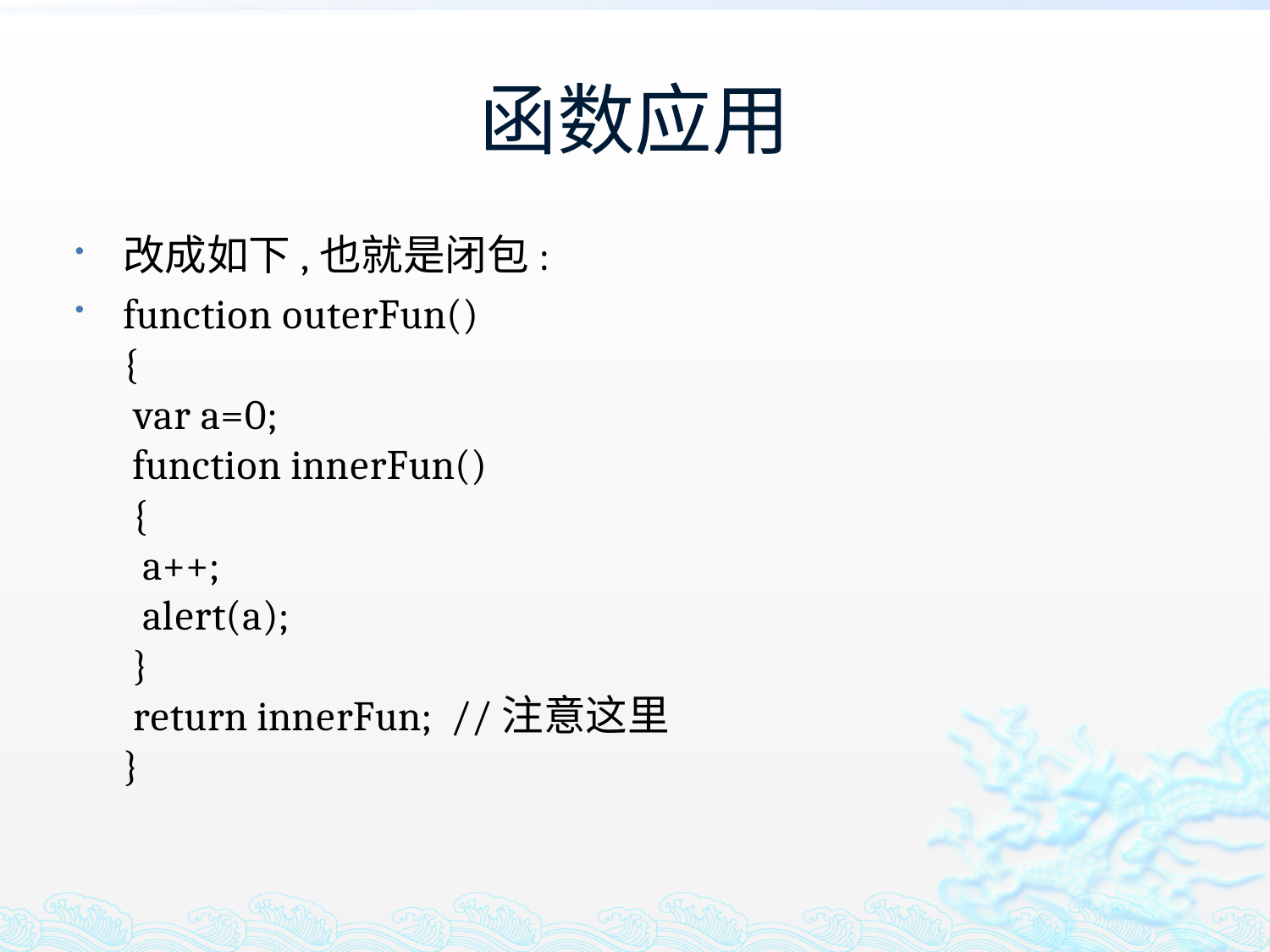

# 函数应用
改成如下,也就是闭包:
function outerFun()
{
 var a=0;
 function innerFun()
 {
  a++;
  alert(a);
 }
 return innerFun;  //注意这里
}